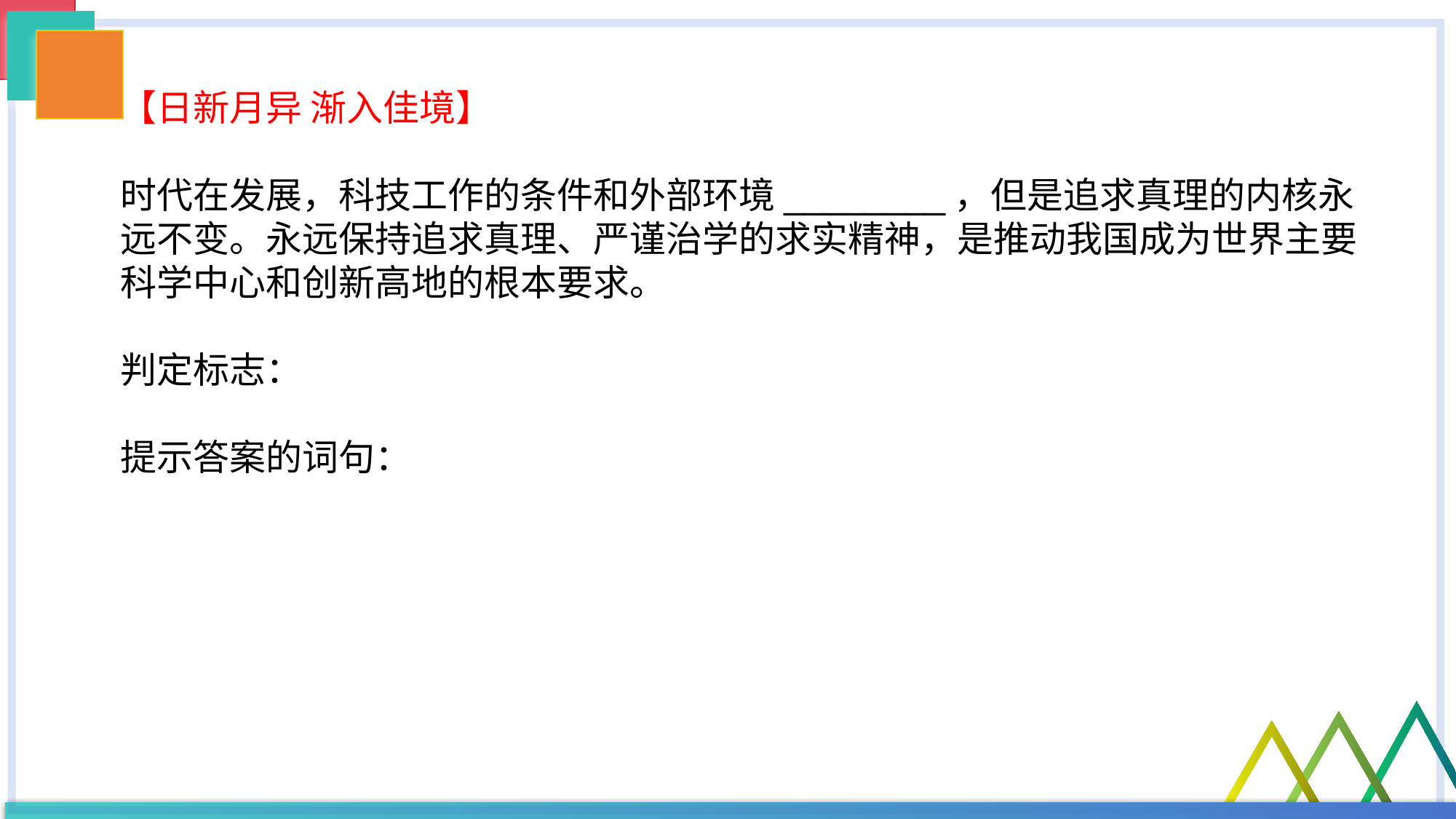

【日新月异 渐入佳境】

时代在发展，科技工作的条件和外部环境________，但是追求真理的内核永远不变。永远保持追求真理、严谨治学的求实精神，是推动我国成为世界主要科学中心和创新高地的根本要求。

判定标志：

提示答案的词句：